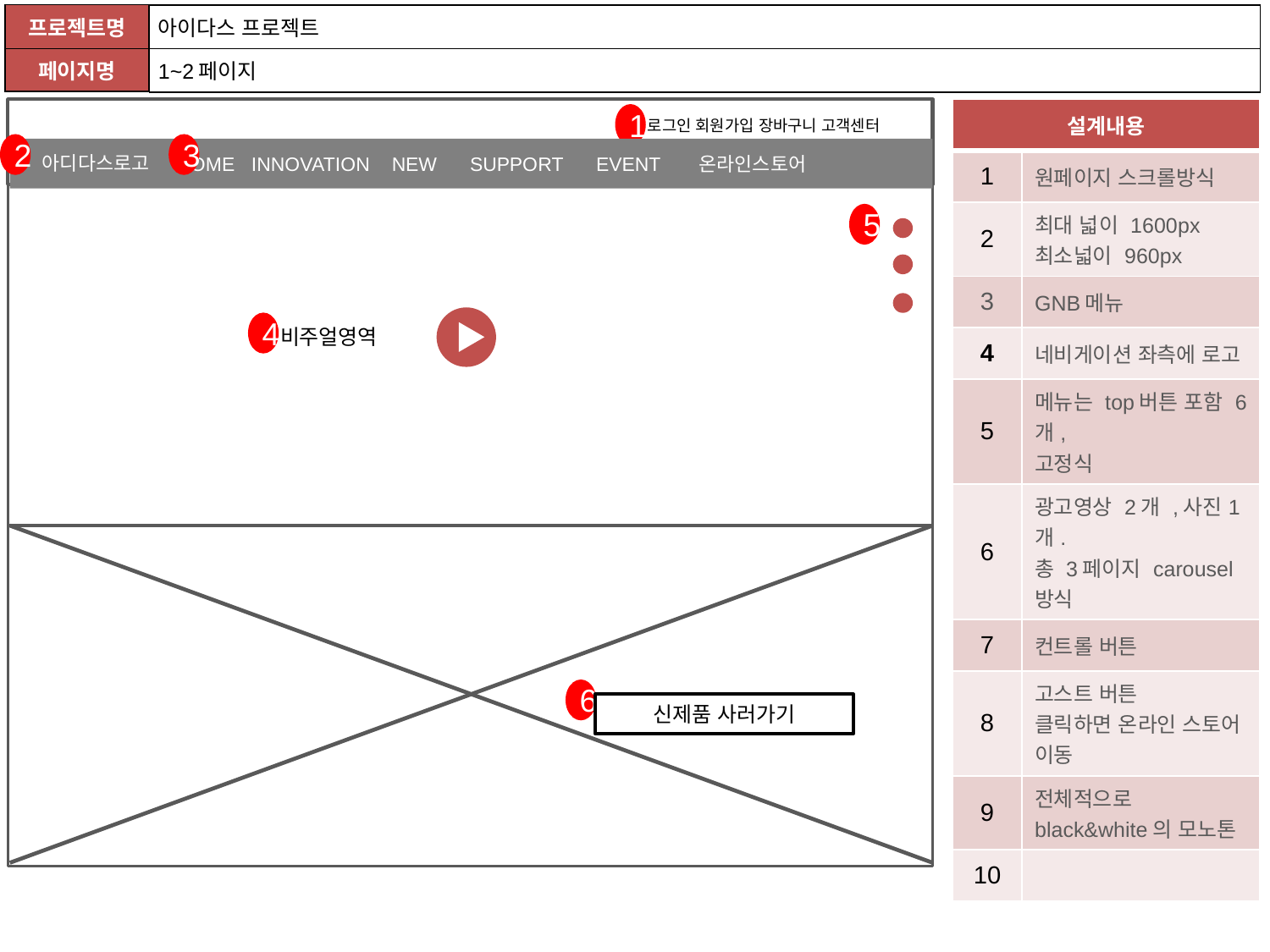

| 프로젝트명 |
| --- |
| 페이지명 |
| 아이다스 프로젝트 |
| --- |
| 1~2페이지 |
   9. 스토리 보드

1

| 설계내용 |  |
| --- | --- |
| 1 | 원페이지 스크롤방식 |
| 2 | 최대 넓이 1600px 최소넓이 960px |
| 3 | GNB메뉴 |
| 4 | 네비게이션 좌측에 로고 |
| 5 | 메뉴는 top버튼 포함 6개, 고정식 |
| 6 | 광고영상 2개 ,사진1개. 총 3페이지 carousel방식 |
| 7 | 컨트롤 버튼 |
| 8 | 고스트 버튼 클릭하면 온라인 스토어 이동 |
| 9 | 전체적으로 black&white의 모노톤 |
| 10 |  |
로그인 회원가입 장바구니 고객센터
2

3

                            HOME   INNOVATION    NEW      SUPPORT      EVENT      온라인스토어
아디다스로고

5

4

비주얼영역
2

6

신제품 사러가기